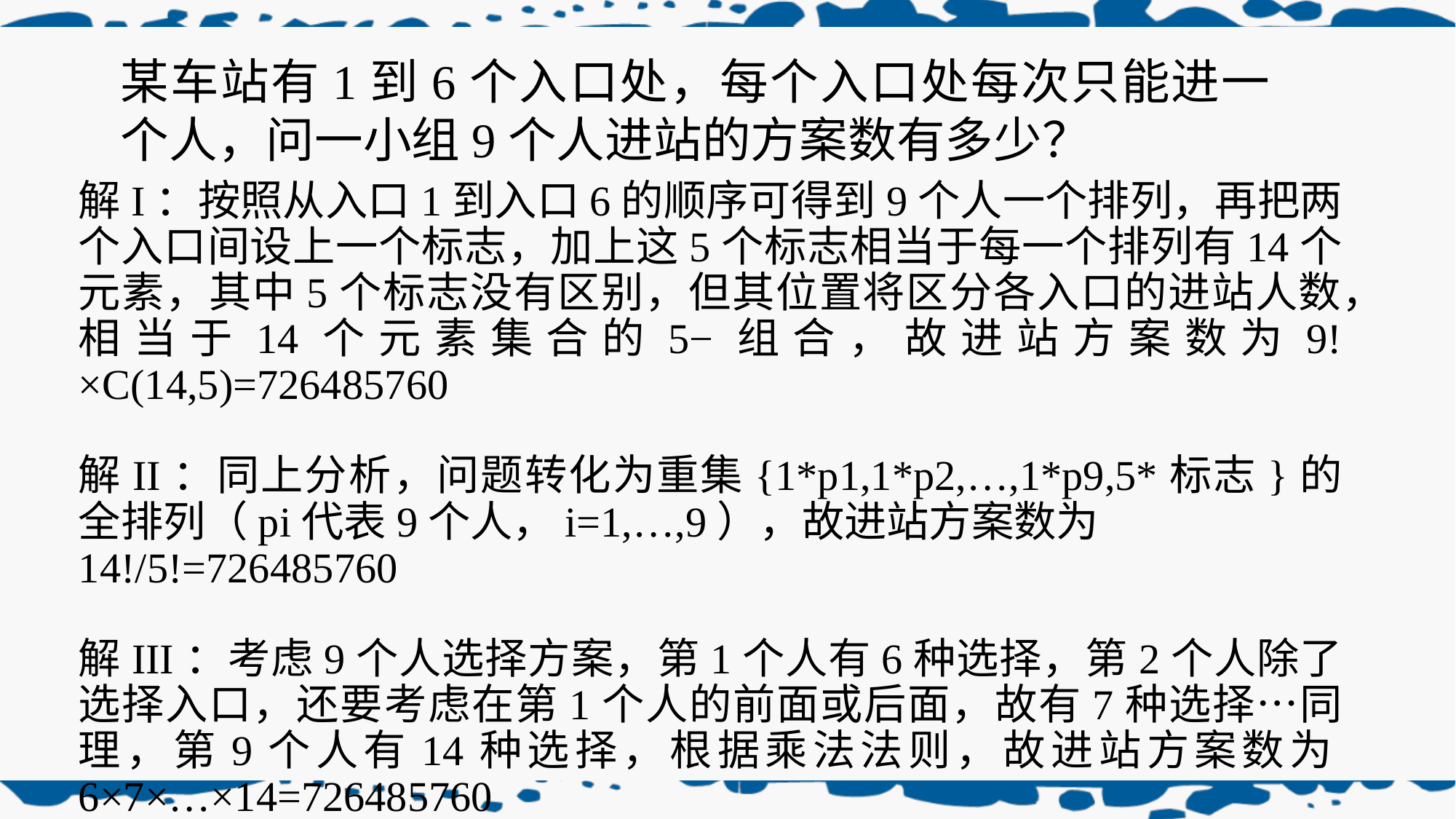

某车站有1到6个入口处，每个入口处每次只能进一个人，问一小组9个人进站的方案数有多少？
解I：按照从入口1到入口6的顺序可得到9个人一个排列，再把两个入口间设上一个标志，加上这5个标志相当于每一个排列有14个元素，其中5个标志没有区别，但其位置将区分各入口的进站人数，相当于14个元素集合的5−组合，故进站方案数为9!×C(14,5)=726485760

解II：同上分析，问题转化为重集{1*p1,1*p2,…,1*p9,5*标志}的全排列（pi代表9个人，i=1,…,9），故进站方案数为
14!/5!=726485760

解III：考虑9个人选择方案，第1个人有6种选择，第2个人除了选择入口，还要考虑在第1个人的前面或后面，故有7种选择…同理，第9个人有14种选择，根据乘法法则，故进站方案数为6×7×…×14=726485760